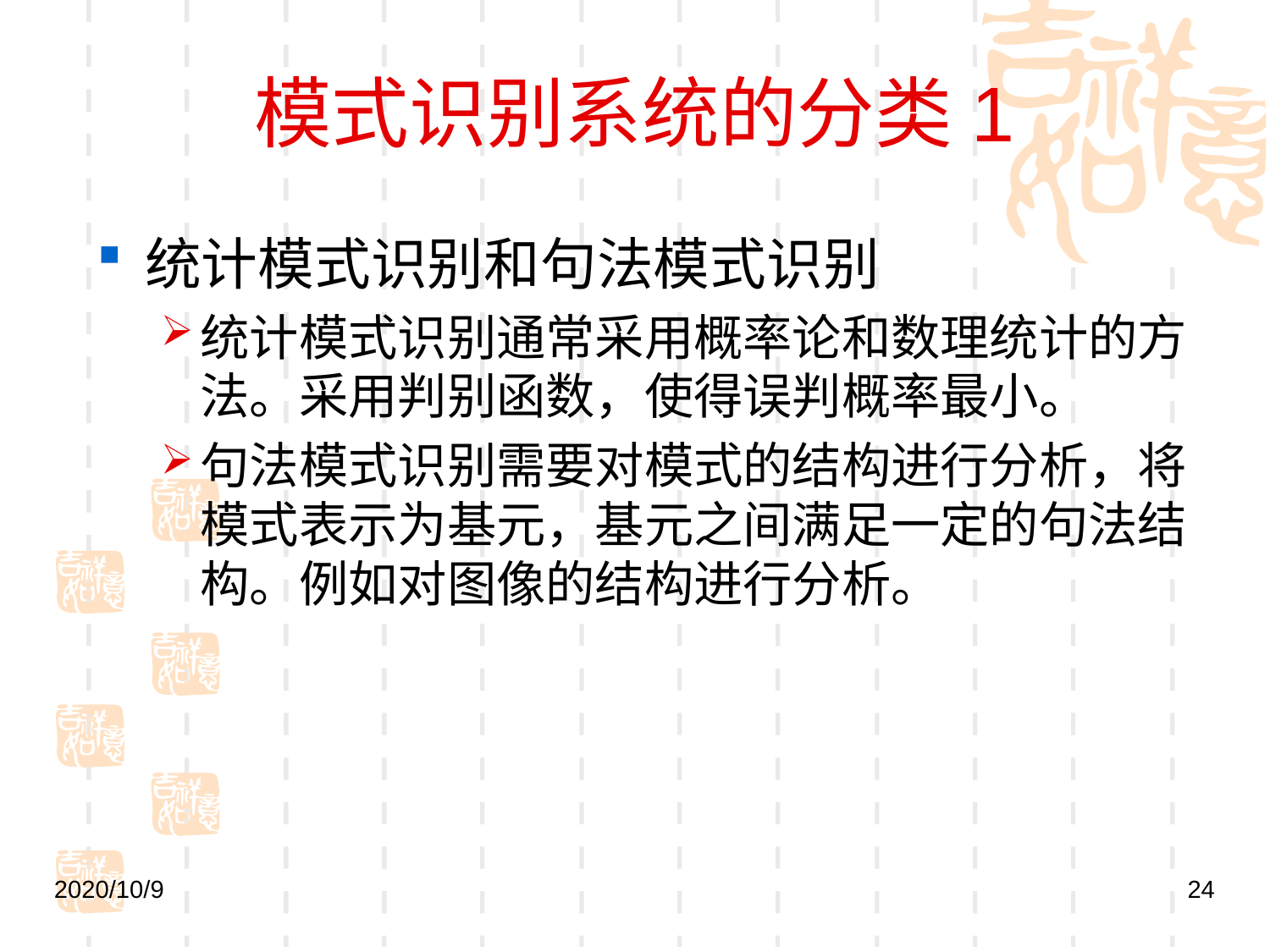

# 模式识别系统的分类1
统计模式识别和句法模式识别
统计模式识别通常采用概率论和数理统计的方法。采用判别函数，使得误判概率最小。
句法模式识别需要对模式的结构进行分析，将模式表示为基元，基元之间满足一定的句法结构。例如对图像的结构进行分析。
2020/10/9
24